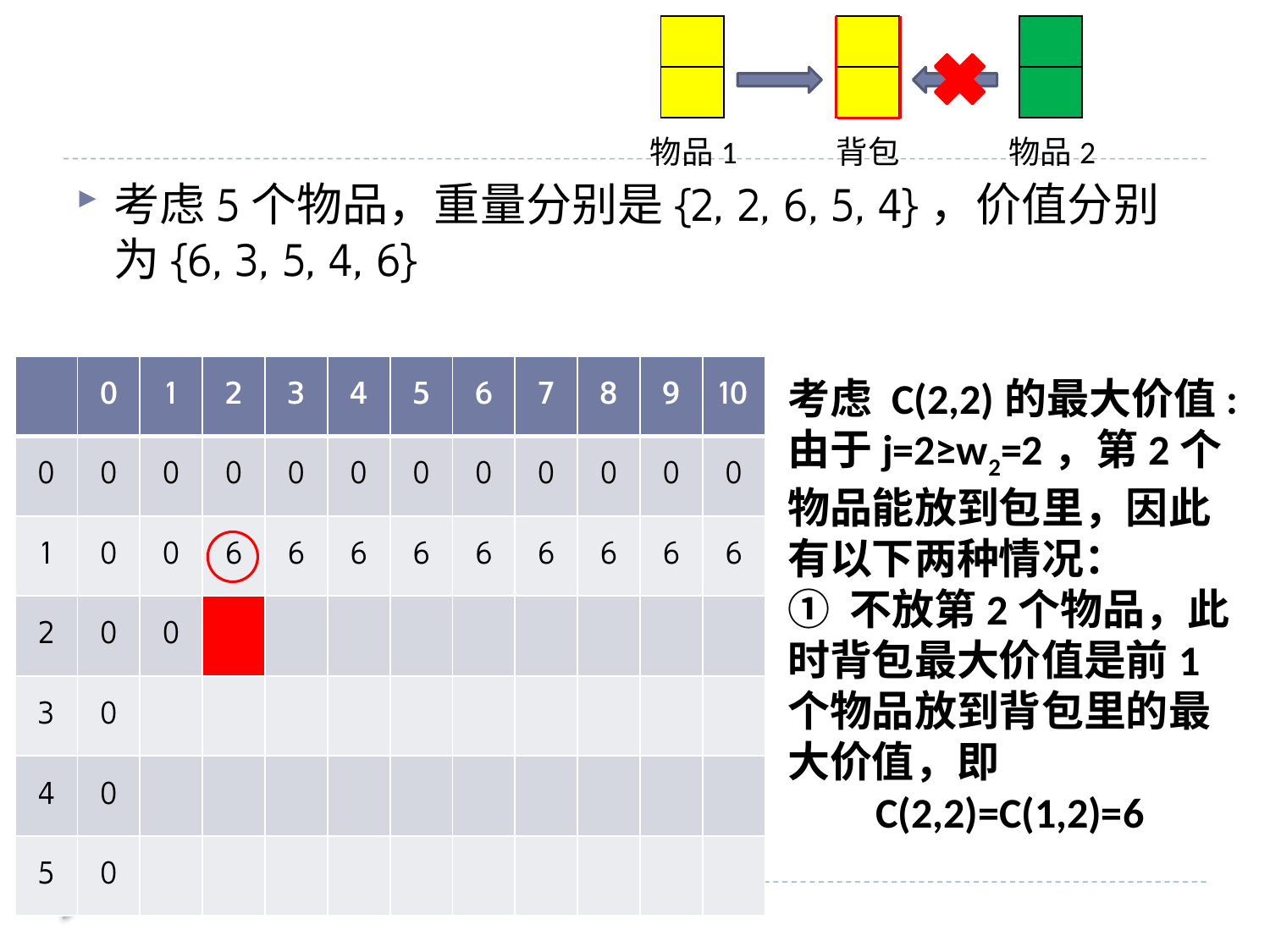

|  |
| --- |
|  |
|  |
| --- |
|  |
|  |
| --- |
|  |

物品1
背包
物品2
考虑5个物品，重量分别是{2, 2, 6, 5, 4}，价值分别为{6, 3, 5, 4, 6}
|  | 0 | 1 | 2 | 3 | 4 | 5 | 6 | 7 | 8 | 9 | 10 |
| --- | --- | --- | --- | --- | --- | --- | --- | --- | --- | --- | --- |
| 0 | 0 | 0 | 0 | 0 | 0 | 0 | 0 | 0 | 0 | 0 | 0 |
| 1 | 0 | 0 | 6 | 6 | 6 | 6 | 6 | 6 | 6 | 6 | 6 |
| 2 | 0 | 0 |  |  |  |  |  |  |  |  |  |
| 3 | 0 |  |  |  |  |  |  |  |  |  |  |
| 4 | 0 |  |  |  |  |  |  |  |  |  |  |
| 5 | 0 |  |  |  |  |  |  |  |  |  |  |
考虑 C(2,2)的最大价值:由于j=2≥w2=2，第2个物品能放到包里，因此有以下两种情况：
① 不放第2个物品，此时背包最大价值是前1个物品放到背包里的最大价值，即
C(2,2)=C(1,2)=6